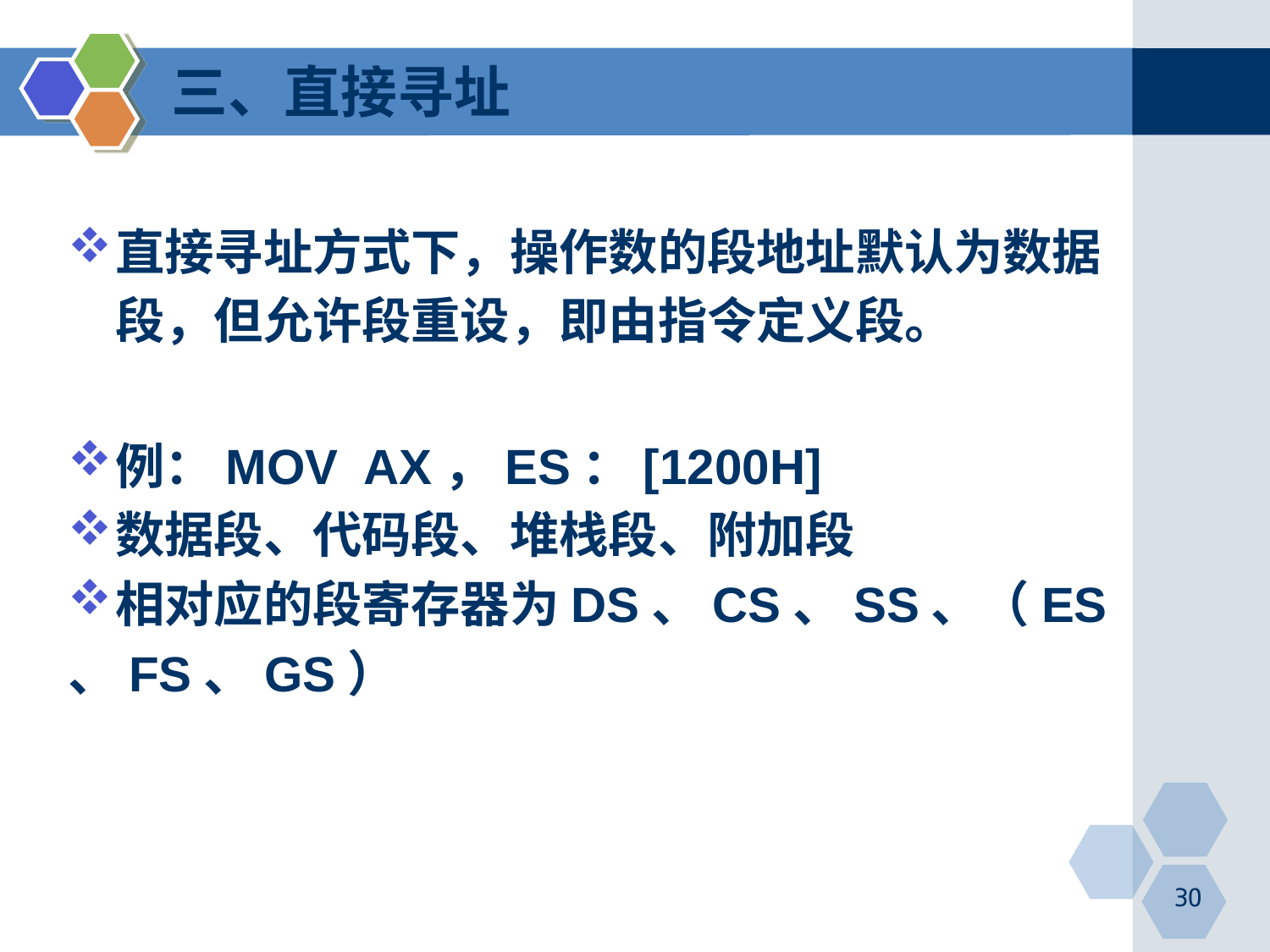

30
# 三、直接寻址
直接寻址方式下，操作数的段地址默认为数据段，但允许段重设，即由指令定义段。

例：MOV  AX，ES：[1200H]
数据段、代码段、堆栈段、附加段
相对应的段寄存器为DS、CS、SS、（ES
、FS、GS）